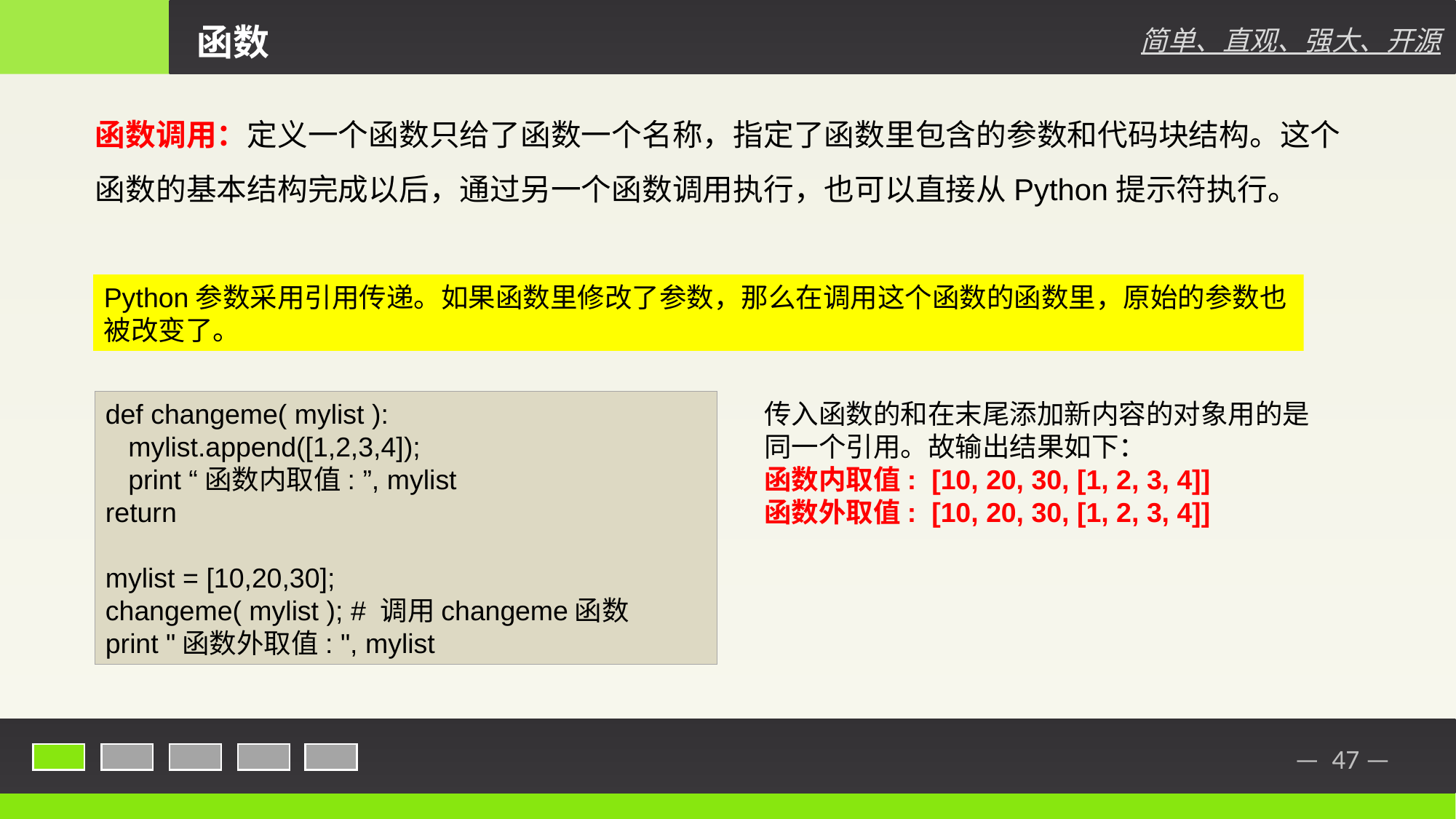

函数
简单、直观、强大、开源
函数调用：定义一个函数只给了函数一个名称，指定了函数里包含的参数和代码块结构。这个函数的基本结构完成以后，通过另一个函数调用执行，也可以直接从Python提示符执行。
Python参数采用引用传递。如果函数里修改了参数，那么在调用这个函数的函数里，原始的参数也被改变了。
def changeme( mylist ):
   mylist.append([1,2,3,4]);
   print “函数内取值: ”, mylist
return

mylist = [10,20,30];
changeme( mylist ); # 调用changeme函数
print "函数外取值: ", mylist
传入函数的和在末尾添加新内容的对象用的是同一个引用。故输出结果如下：
函数内取值:  [10, 20, 30, [1, 2, 3, 4]]
函数外取值:  [10, 20, 30, [1, 2, 3, 4]]